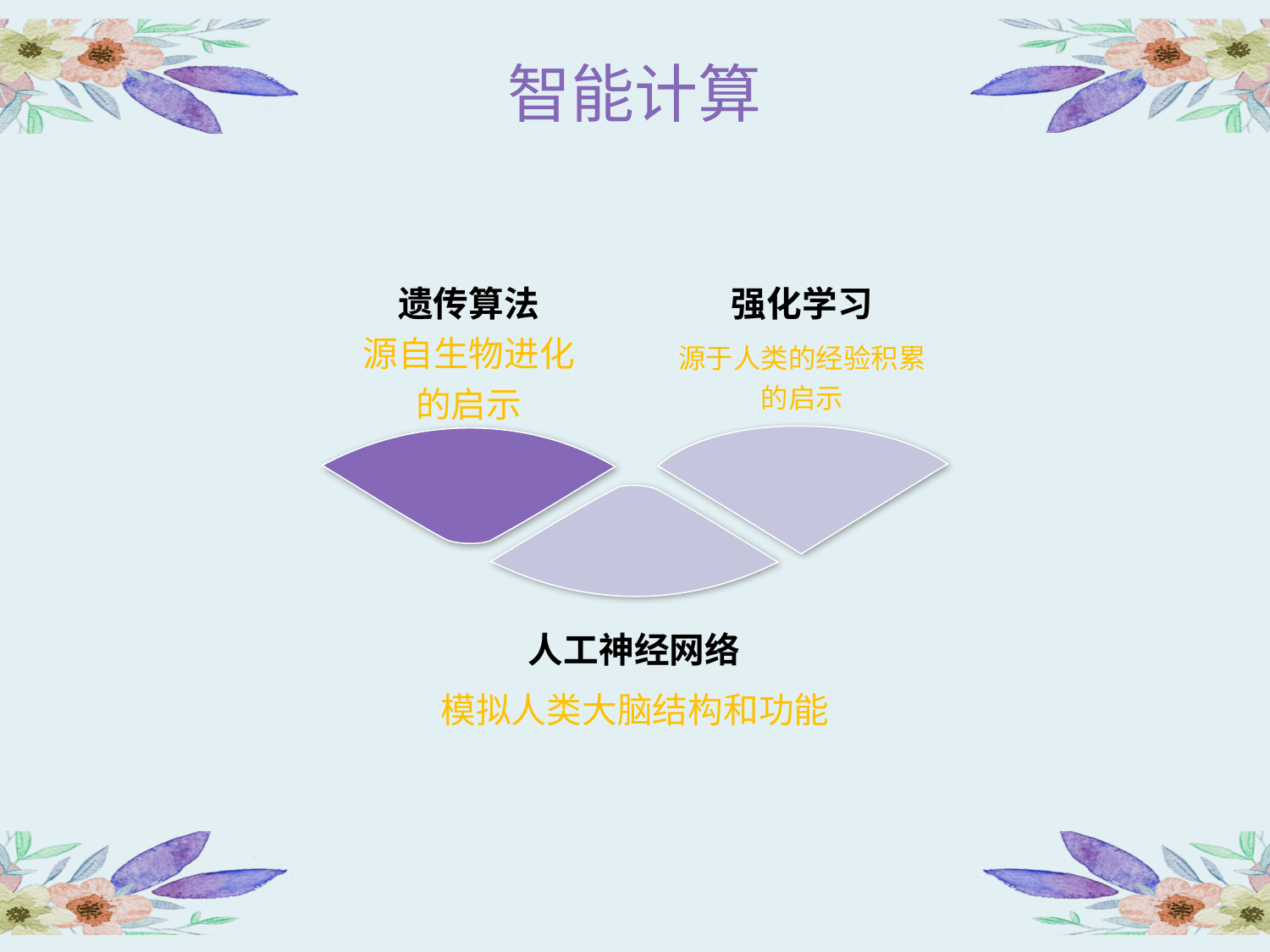

智能计算
遗传算法
强化学习
源自生物进化的启示
源于人类的经验积累的启示

人工神经网络
模拟人类大脑结构和功能